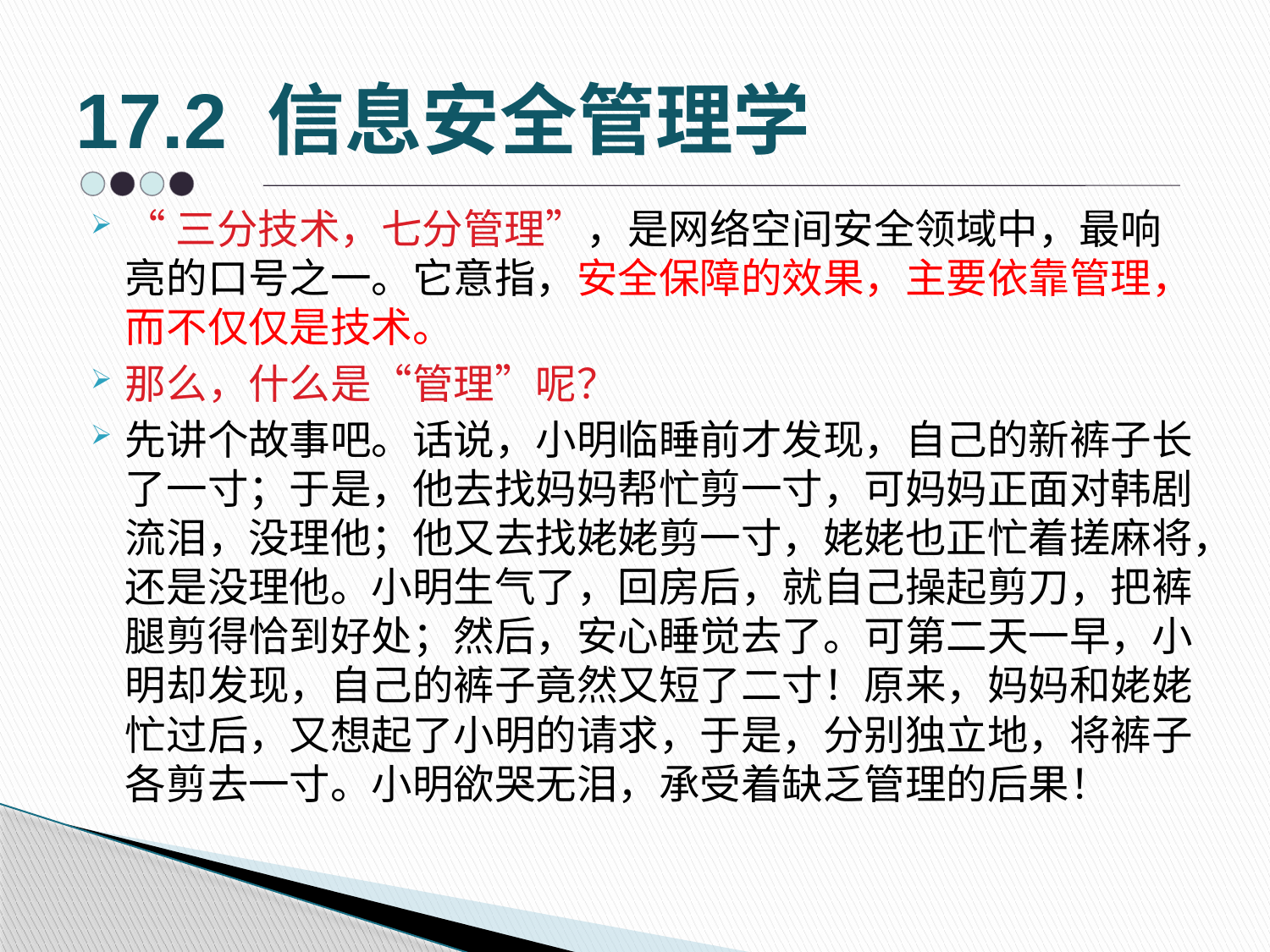

# 17.2 信息安全管理学

“三分技术，七分管理”，是网络空间安全领域中，最响亮的口号之一。它意指，安全保障的效果，主要依靠管理，而不仅仅是技术。
那么，什么是“管理”呢？
先讲个故事吧。话说，小明临睡前才发现，自己的新裤子长了一寸；于是，他去找妈妈帮忙剪一寸，可妈妈正面对韩剧流泪，没理他；他又去找姥姥剪一寸，姥姥也正忙着搓麻将，还是没理他。小明生气了，回房后，就自己操起剪刀，把裤腿剪得恰到好处；然后，安心睡觉去了。可第二天一早，小明却发现，自己的裤子竟然又短了二寸！原来，妈妈和姥姥忙过后，又想起了小明的请求，于是，分别独立地，将裤子各剪去一寸。小明欲哭无泪，承受着缺乏管理的后果！